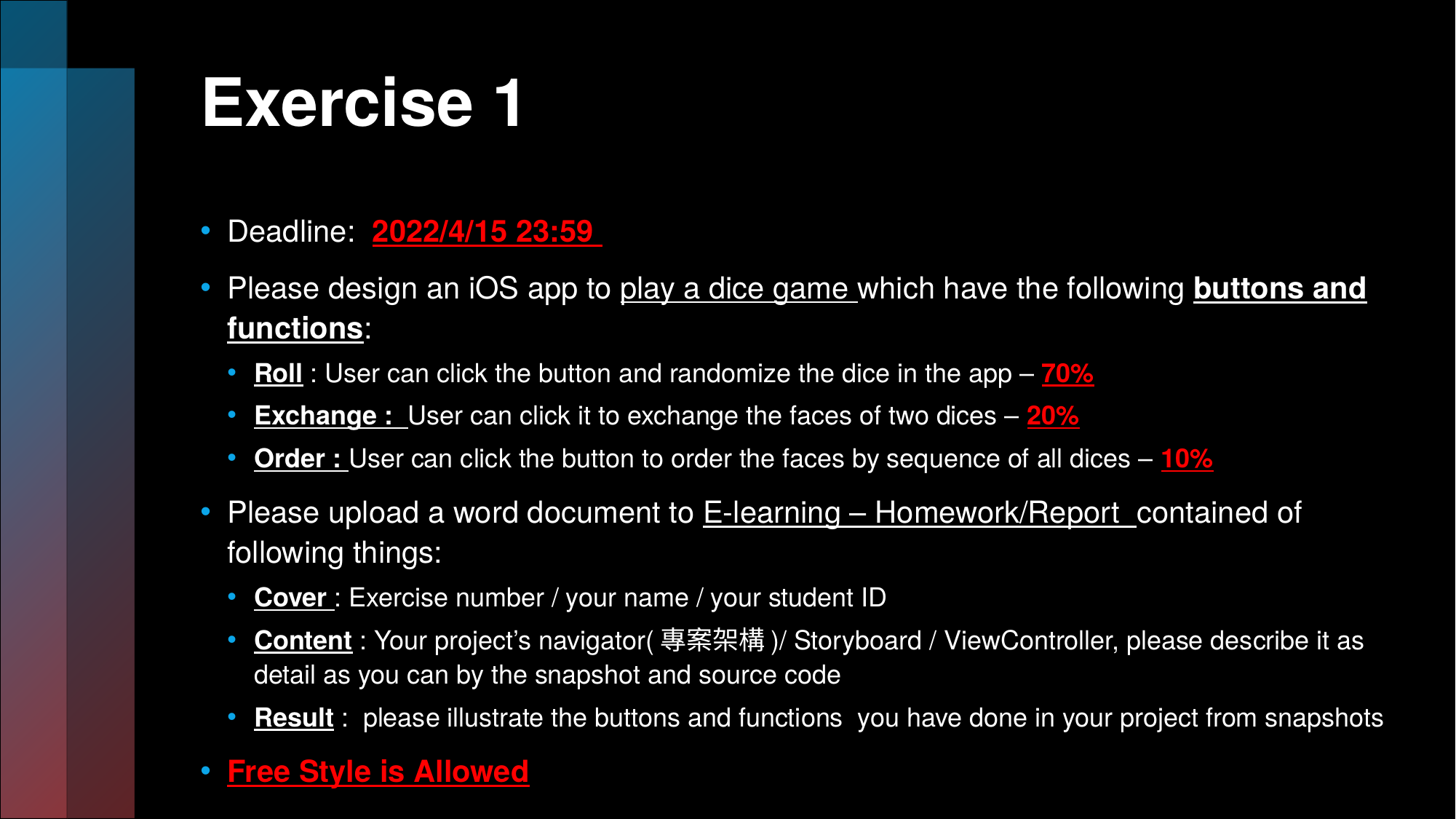

# Exercise 1
Deadline:  2022/4/15 23:59
Please design an iOS app to play a dice game which have the following buttons and functions:
Roll : User can click the button and randomize the dice in the app – 70%
Exchange :  User can click it to exchange the faces of two dices – 20%
Order : User can click the button to order the faces by sequence of all dices – 10%
Please upload a word document to E-learning – Homework/Report  contained of following things:
Cover : Exercise number / your name / your student ID
Content : Your project’s navigator(專案架構)/ Storyboard / ViewController, please describe it as detail as you can by the snapshot and source code
Result :  please illustrate the buttons and functions  you have done in your project from snapshots
Free Style is Allowed